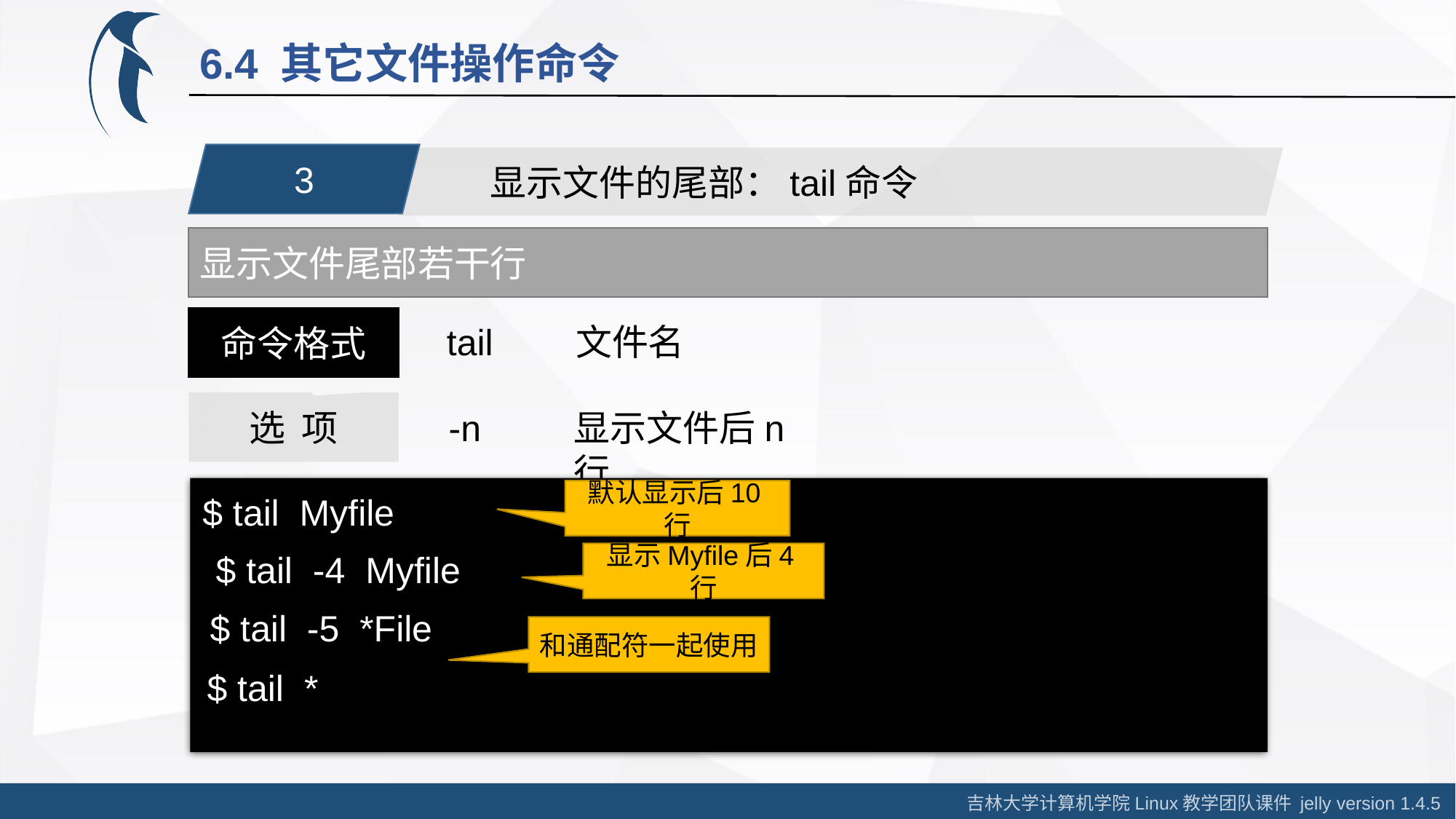

6.4 其它文件操作命令
3
显示文件的尾部：tail命令
显示文件尾部若干行
命令格式
tail
文件名
选  项
-n
显示文件后n行

默认显示后10行
$ tail  Myfile
$ tail  -4  Myfile
显示Myfile后4行
$ tail  -5  *File
和通配符一起使用
$ tail  *